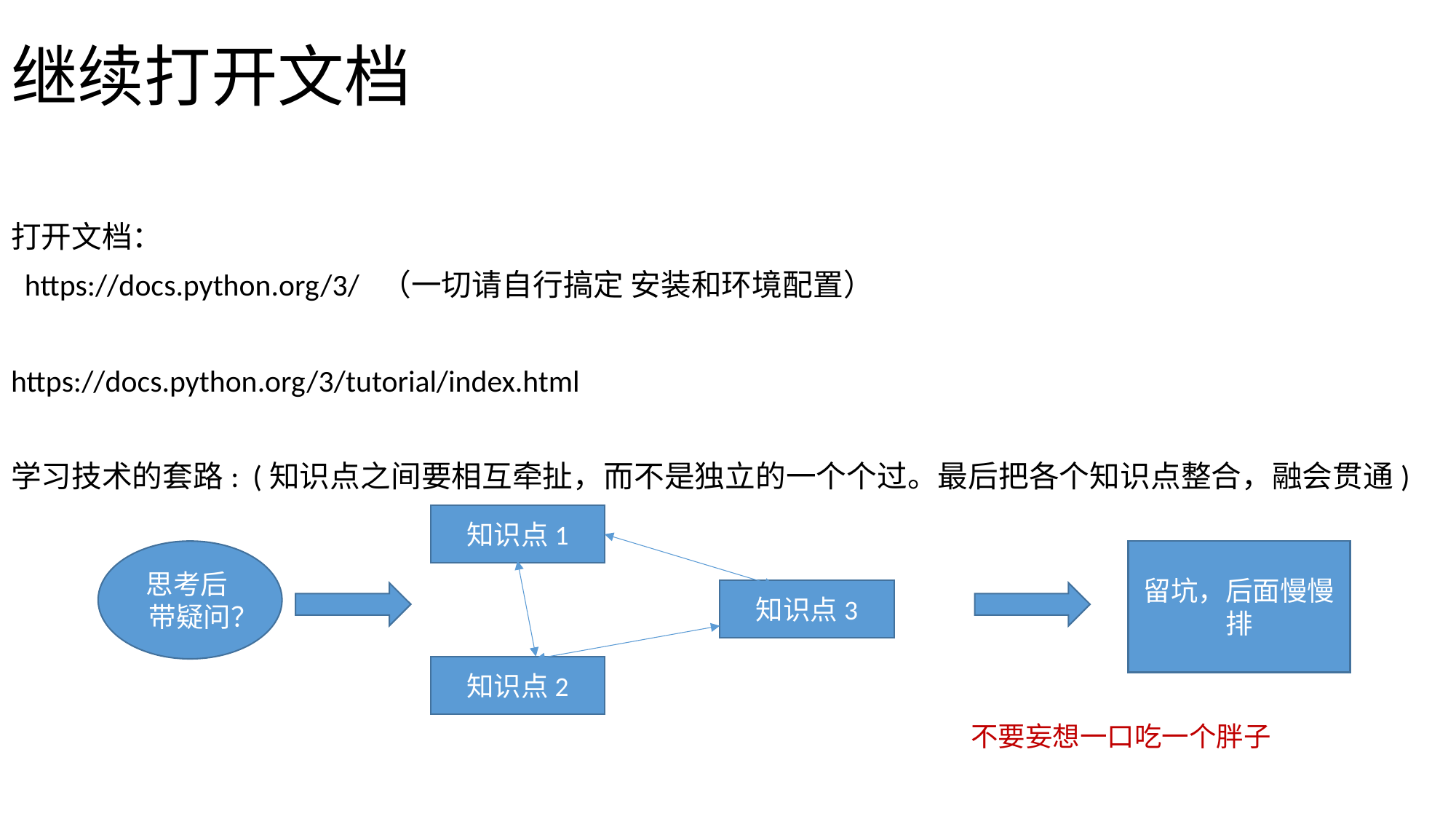

# 继续打开文档

打开文档：
  https://docs.python.org/3/  （一切请自行搞定 安装和环境配置）

https://docs.python.org/3/tutorial/index.html

学习技术的套路:  (知识点之间要相互牵扯，而不是独立的一个个过。最后把各个知识点整合，融会贯通)

知识点1
思考后  带疑问？
留坑，后面慢慢排
知识点3

知识点2
不要妄想一口吃一个胖子